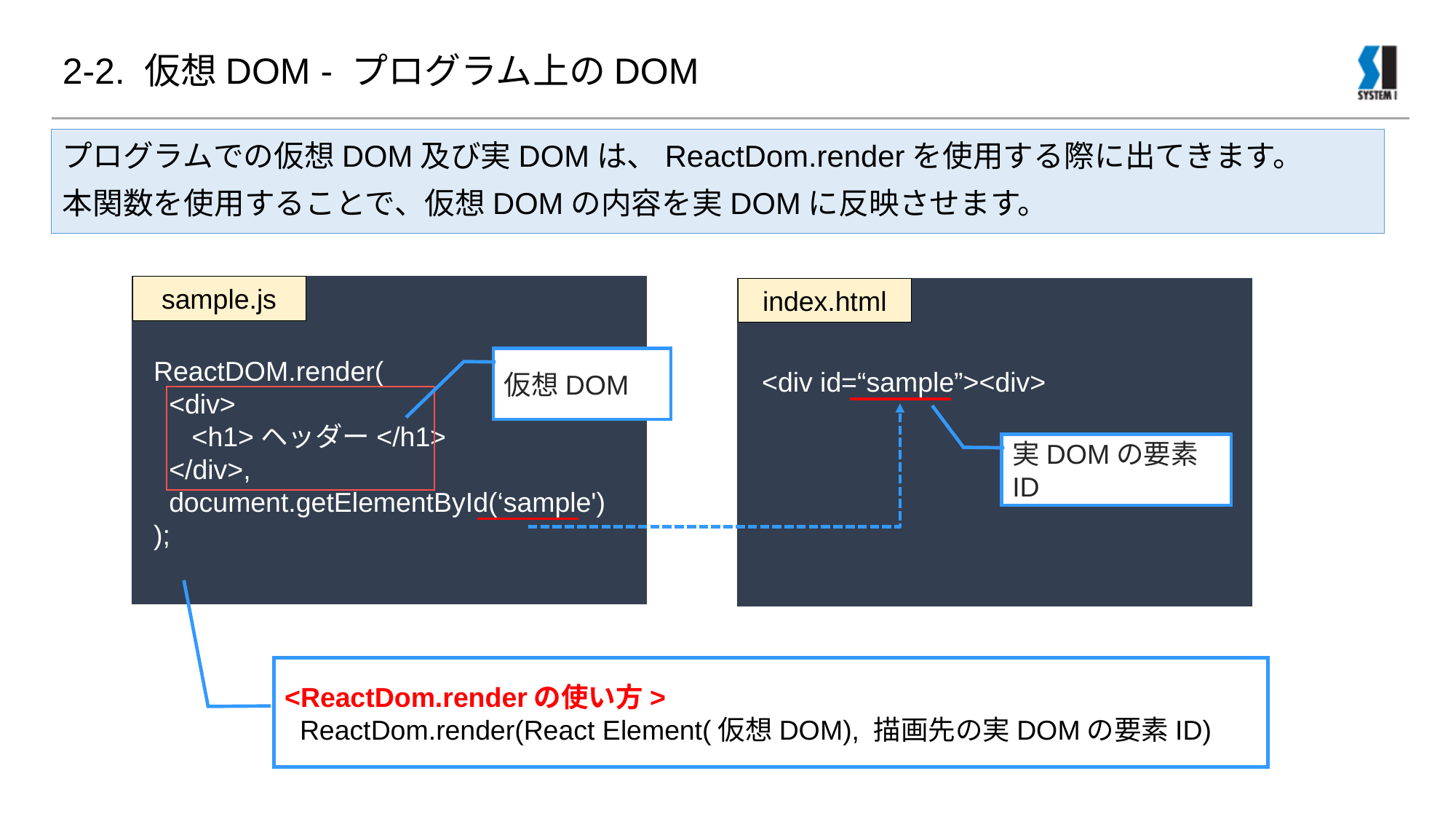

# 2-2. 仮想DOM - プログラム上のDOM
プログラムでの仮想DOM及び実DOMは、ReactDom.renderを使用する際に出てきます。
本関数を使用することで、仮想DOMの内容を実DOMに反映させます。

sample.js

index.html
仮想DOM
ReactDOM.render(
  <div>
     <h1>ヘッダー</h1>
  </div>,
  document.getElementById(‘sample')
);
<div id=“sample”><div>

実DOMの要素ID

<ReactDom.renderの使い方>
  ReactDom.render(React Element(仮想DOM), 描画先の実DOMの要素ID)